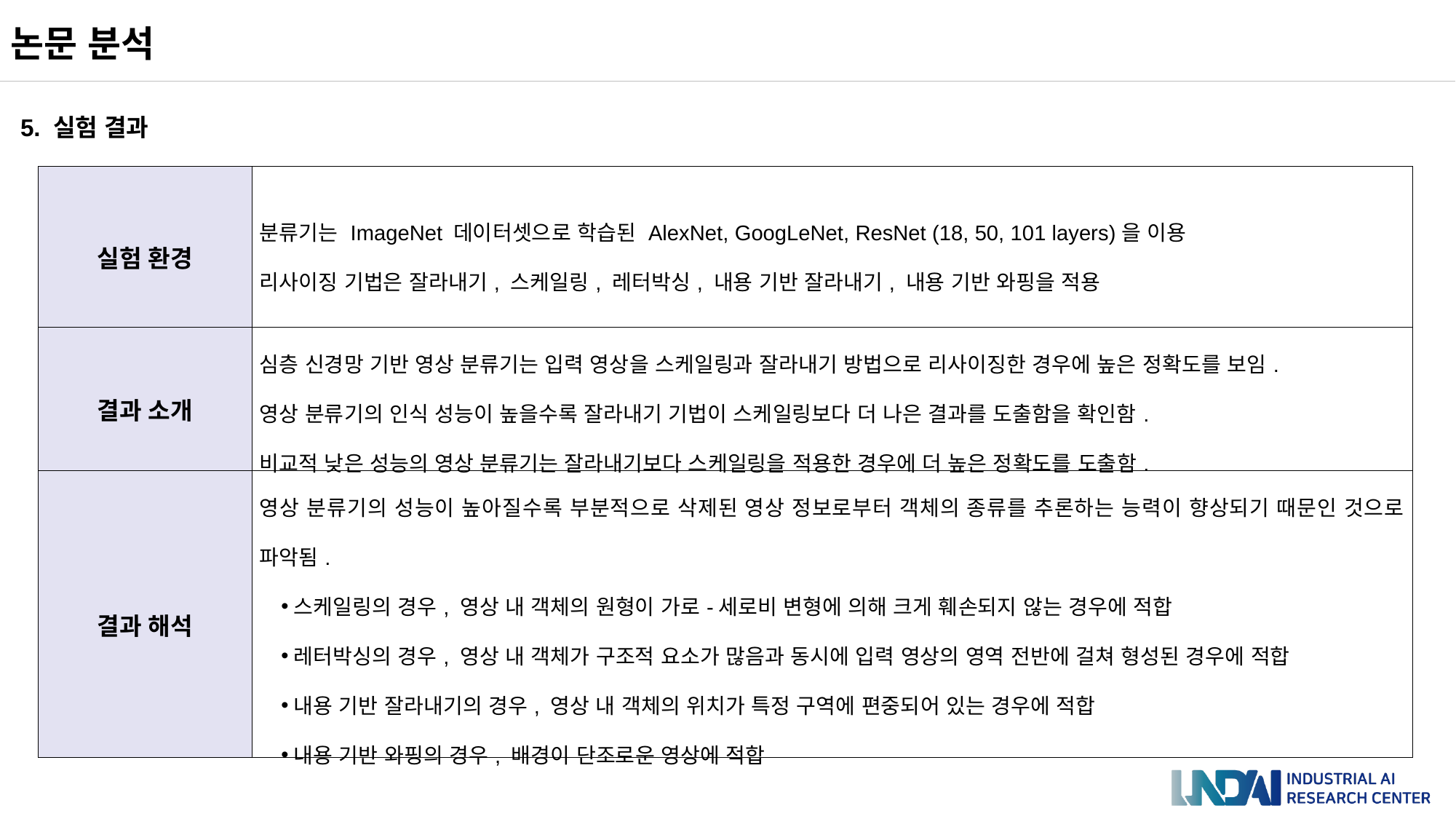

논문 분석
5. 실험 결과

| 실험 환경 | 분류기는 ImageNet 데이터셋으로 학습된 AlexNet, GoogLeNet, ResNet (18, 50, 101 layers)을 이용 리사이징 기법은 잘라내기, 스케일링, 레터박싱, 내용 기반 잘라내기, 내용 기반 와핑을 적용 |
| --- | --- |
| 결과 소개 | 심층 신경망 기반 영상 분류기는 입력 영상을 스케일링과 잘라내기 방법으로 리사이징한 경우에 높은 정확도를 보임. 영상 분류기의 인식 성능이 높을수록 잘라내기 기법이 스케일링보다 더 나은 결과를 도출함을 확인함. 비교적 낮은 성능의 영상 분류기는 잘라내기보다 스케일링을 적용한 경우에 더 높은 정확도를 도출함. |
| 결과 해석 | 영상 분류기의 성능이 높아질수록 부분적으로 삭제된 영상 정보로부터 객체의 종류를 추론하는 능력이 향상되기 때문인 것으로 파악됨. 스케일링의 경우, 영상 내 객체의 원형이 가로-세로비 변형에 의해 크게 훼손되지 않는 경우에 적합 레터박싱의 경우, 영상 내 객체가 구조적 요소가 많음과 동시에 입력 영상의 영역 전반에 걸쳐 형성된 경우에 적합 내용 기반 잘라내기의 경우, 영상 내 객체의 위치가 특정 구역에 편중되어 있는 경우에 적합 내용 기반 와핑의 경우, 배경이 단조로운 영상에 적합 |